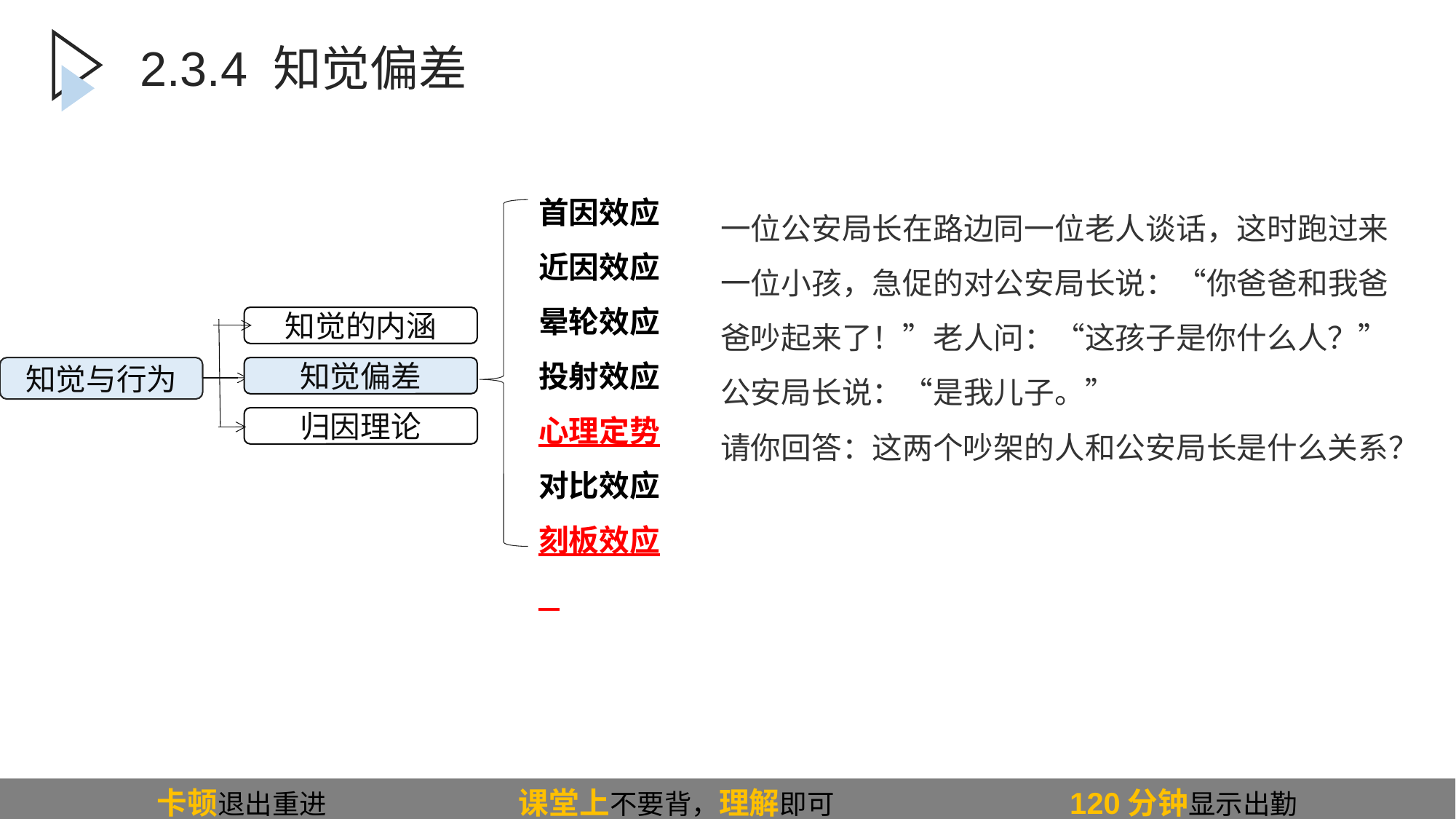

2.3.4 知觉偏差
首因效应
近因效应
晕轮效应
投射效应
心理定势
对比效应
刻板效应
一位公安局长在路边同一位老人谈话，这时跑过来一位小孩，急促的对公安局长说：“你爸爸和我爸爸吵起来了！”老人问：“这孩子是你什么人？”公安局长说：“是我儿子。”
请你回答：这两个吵架的人和公安局长是什么关系？

知觉的内涵
知觉偏差

归因理论
知觉与行为